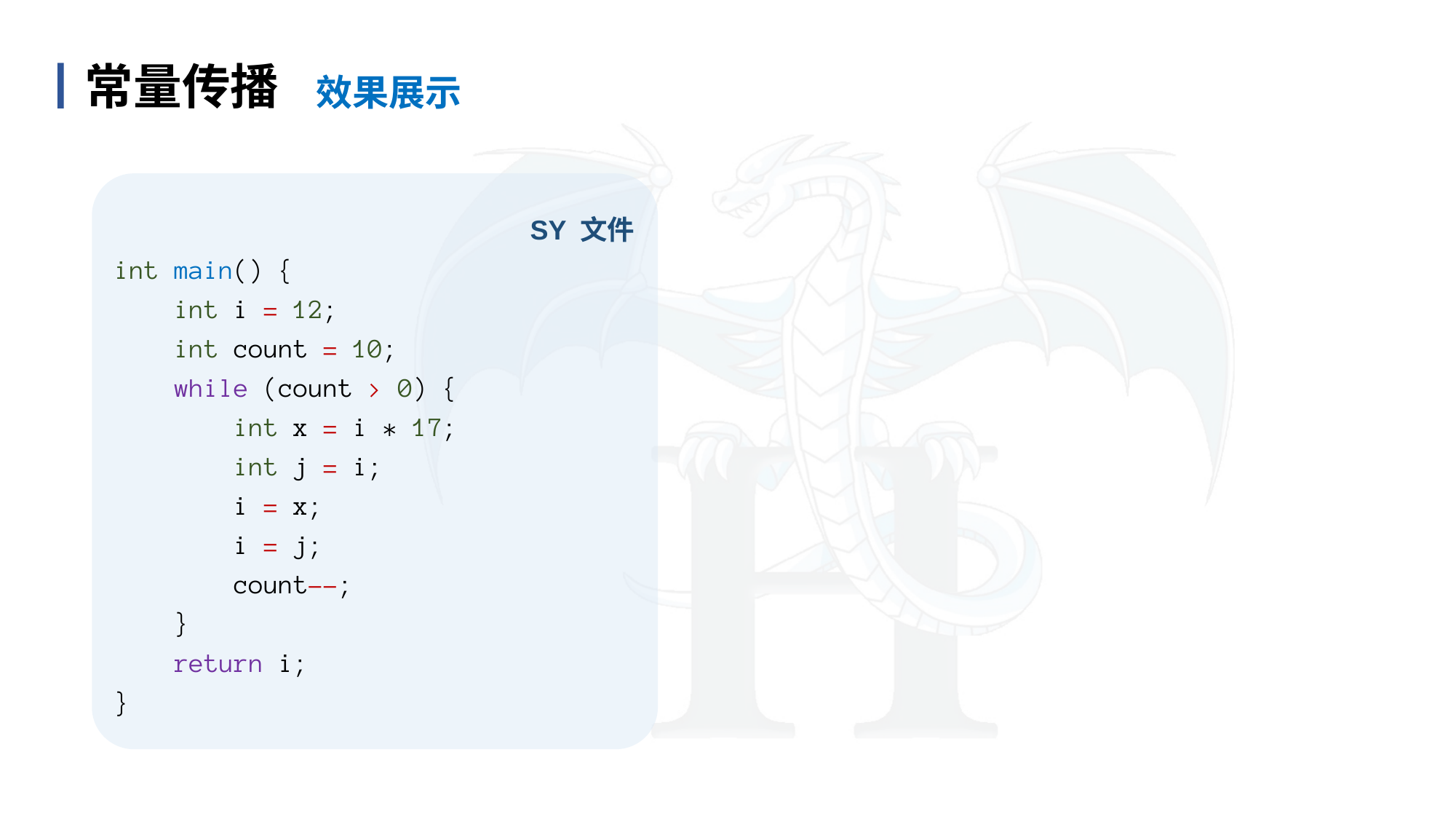

效果展示
丨常量传播
目 录
content
SY 文件
int main() {
    int i = 12;
    int count = 10;
    while (count > 0) {
        int x = i * 17;
        int j = i;
        i = x;
        i = j;
        count--;
    }
    return i;
}